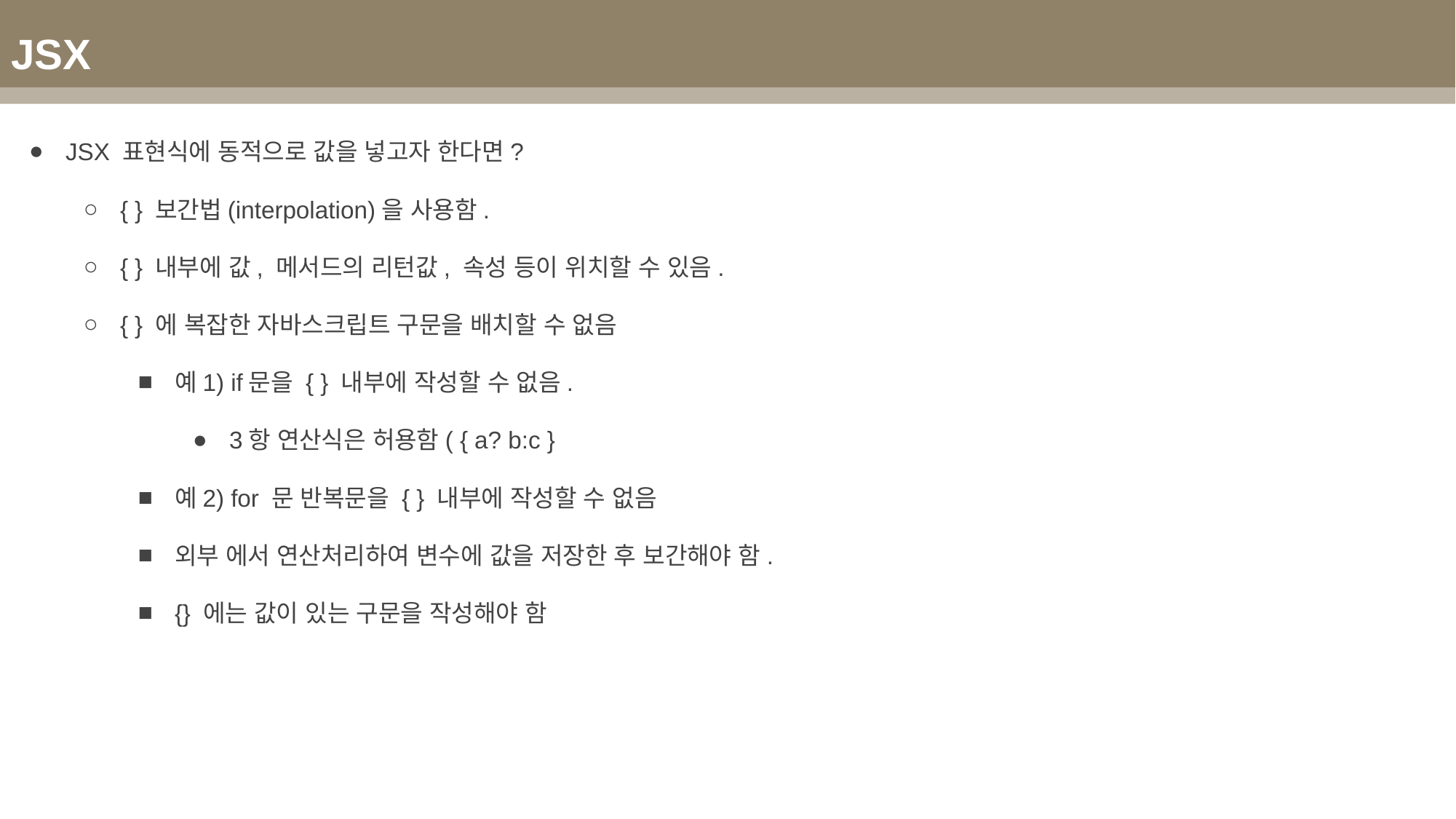

JSX
JSX 표현식에 동적으로 값을 넣고자 한다면?
{ } 보간법(interpolation)을 사용함.
{ } 내부에 값, 메서드의 리턴값, 속성 등이 위치할 수 있음.
{ } 에 복잡한 자바스크립트 구문을 배치할 수 없음
예1) if문을 { } 내부에 작성할 수 없음.
3항 연산식은 허용함( { a? b:c }
예2) for 문 반복문을 { } 내부에 작성할 수 없음
외부 에서 연산처리하여 변수에 값을 저장한 후 보간해야 함.
{} 에는 값이 있는 구문을 작성해야 함